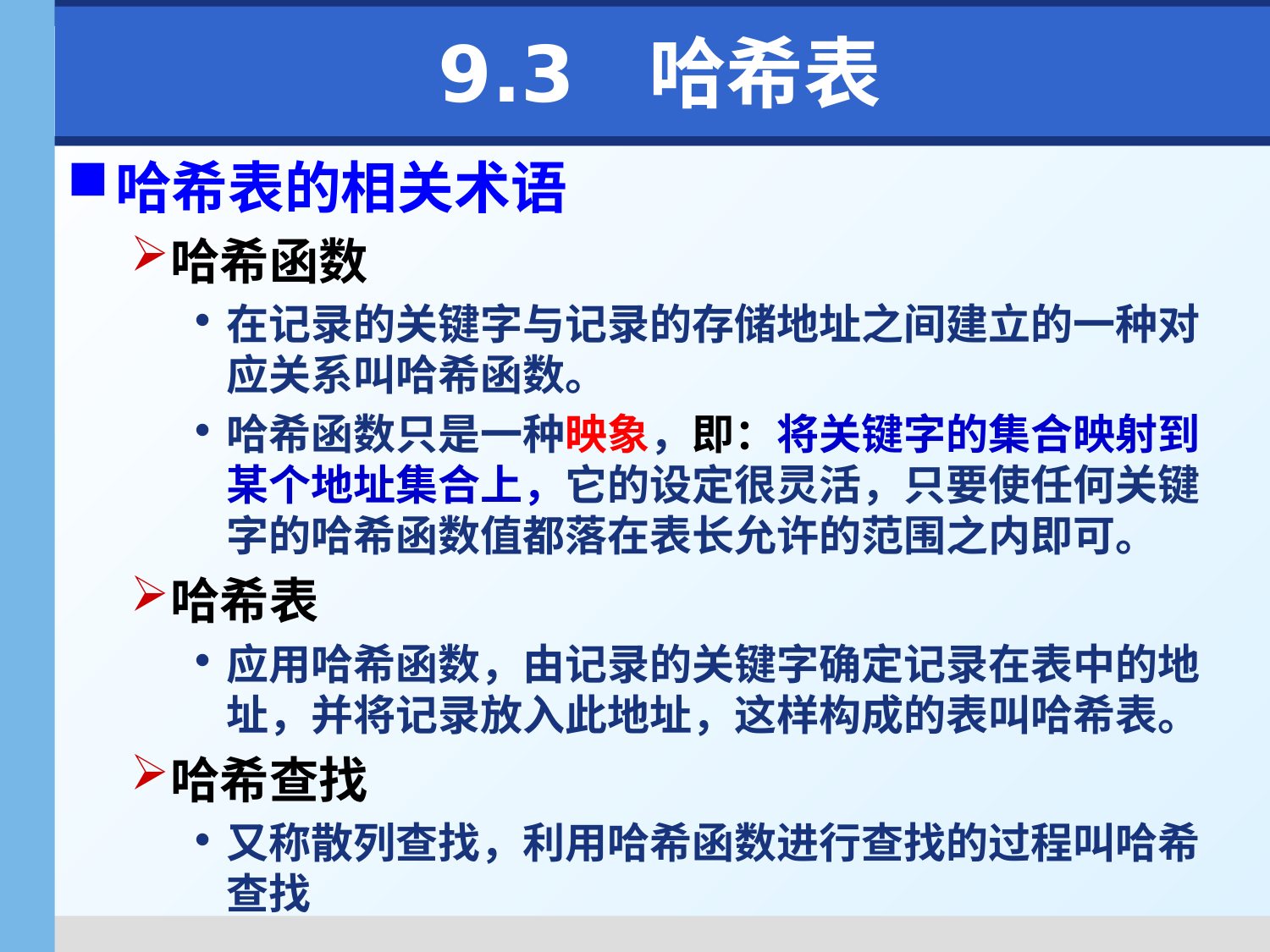

# 9.3  哈希表
哈希表的相关术语
哈希函数
在记录的关键字与记录的存储地址之间建立的一种对应关系叫哈希函数。
哈希函数只是一种映象，即：将关键字的集合映射到某个地址集合上，它的设定很灵活，只要使任何关键字的哈希函数值都落在表长允许的范围之内即可。
哈希表
应用哈希函数，由记录的关键字确定记录在表中的地址，并将记录放入此地址，这样构成的表叫哈希表。
哈希查找
又称散列查找，利用哈希函数进行查找的过程叫哈希查找